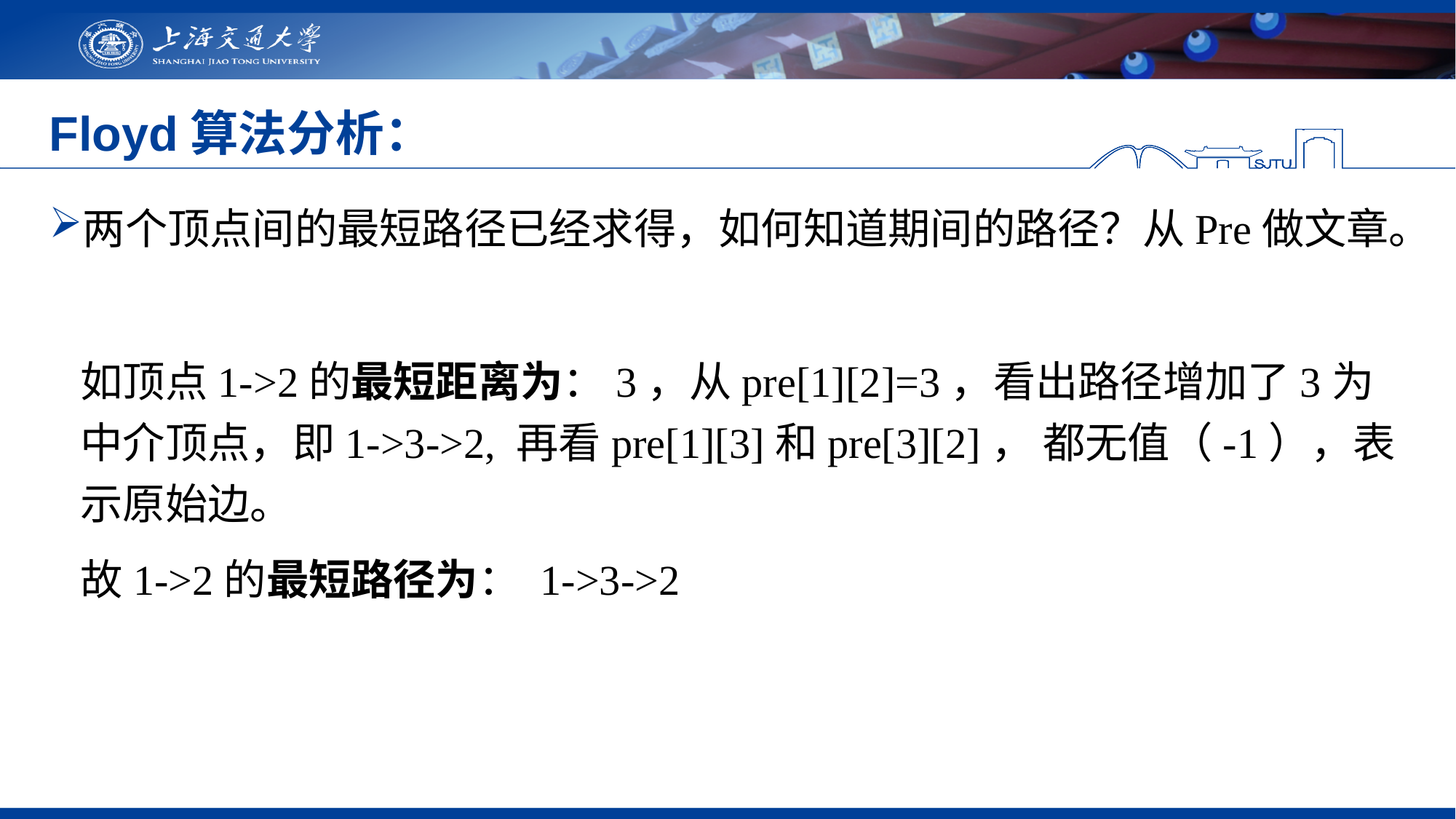

# Floyd算法分析：
两个顶点间的最短路径已经求得，如何知道期间的路径？从Pre做文章。

如顶点1->2的最短距离为：3，从pre[1][2]=3，看出路径增加了3为中介顶点，即1->3->2, 再看pre[1][3]和pre[3][2]， 都无值（-1），表示原始边。
故1->2的最短路径为： 1->3->2